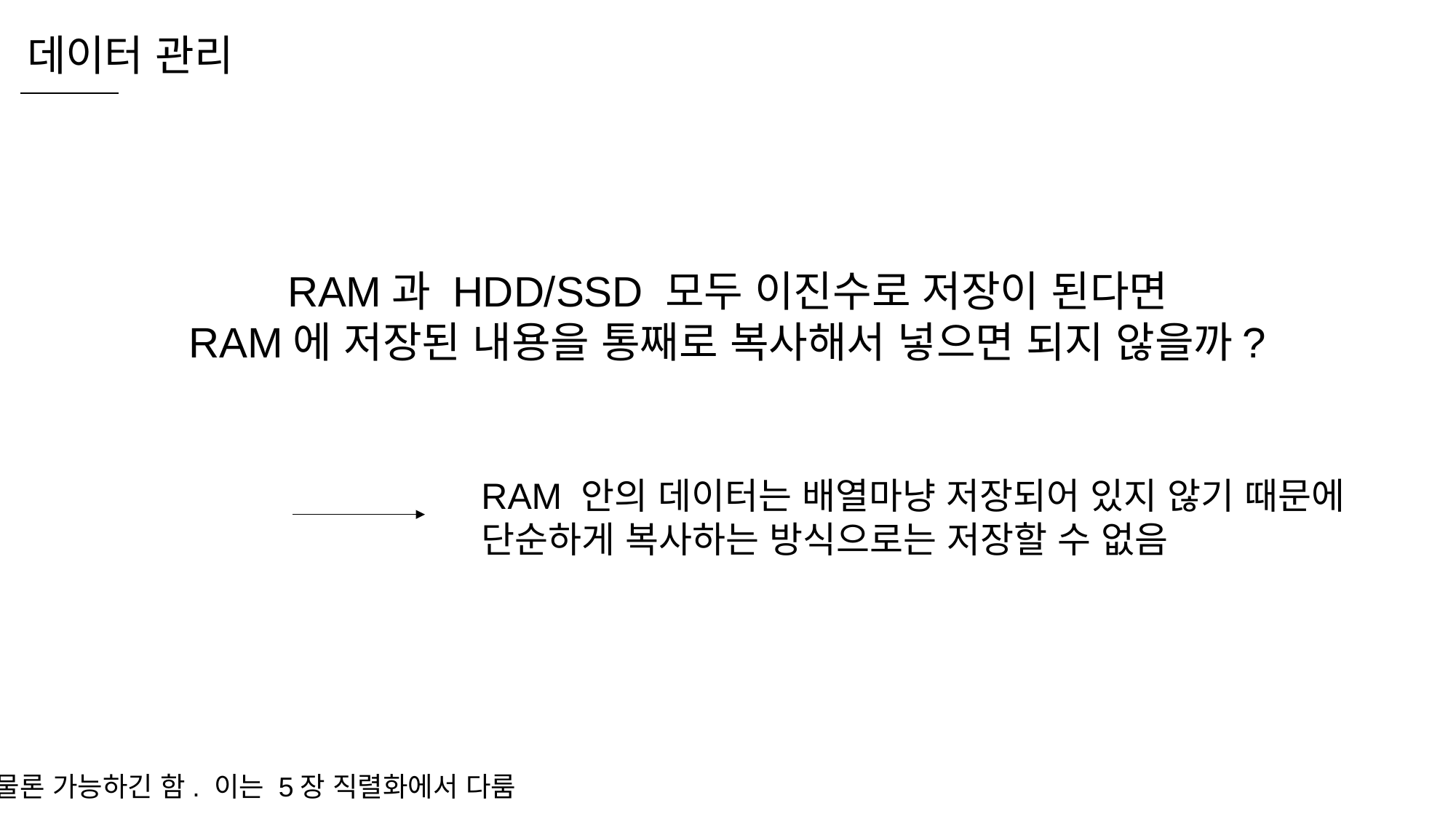

데이터 관리
RAM과 HDD/SSD 모두 이진수로 저장이 된다면
RAM에 저장된 내용을 통째로 복사해서 넣으면 되지 않을까?
RAM 안의 데이터는 배열마냥 저장되어 있지 않기 때문에
단순하게 복사하는 방식으로는 저장할 수 없음
물론 가능하긴 함. 이는 5장 직렬화에서 다룸